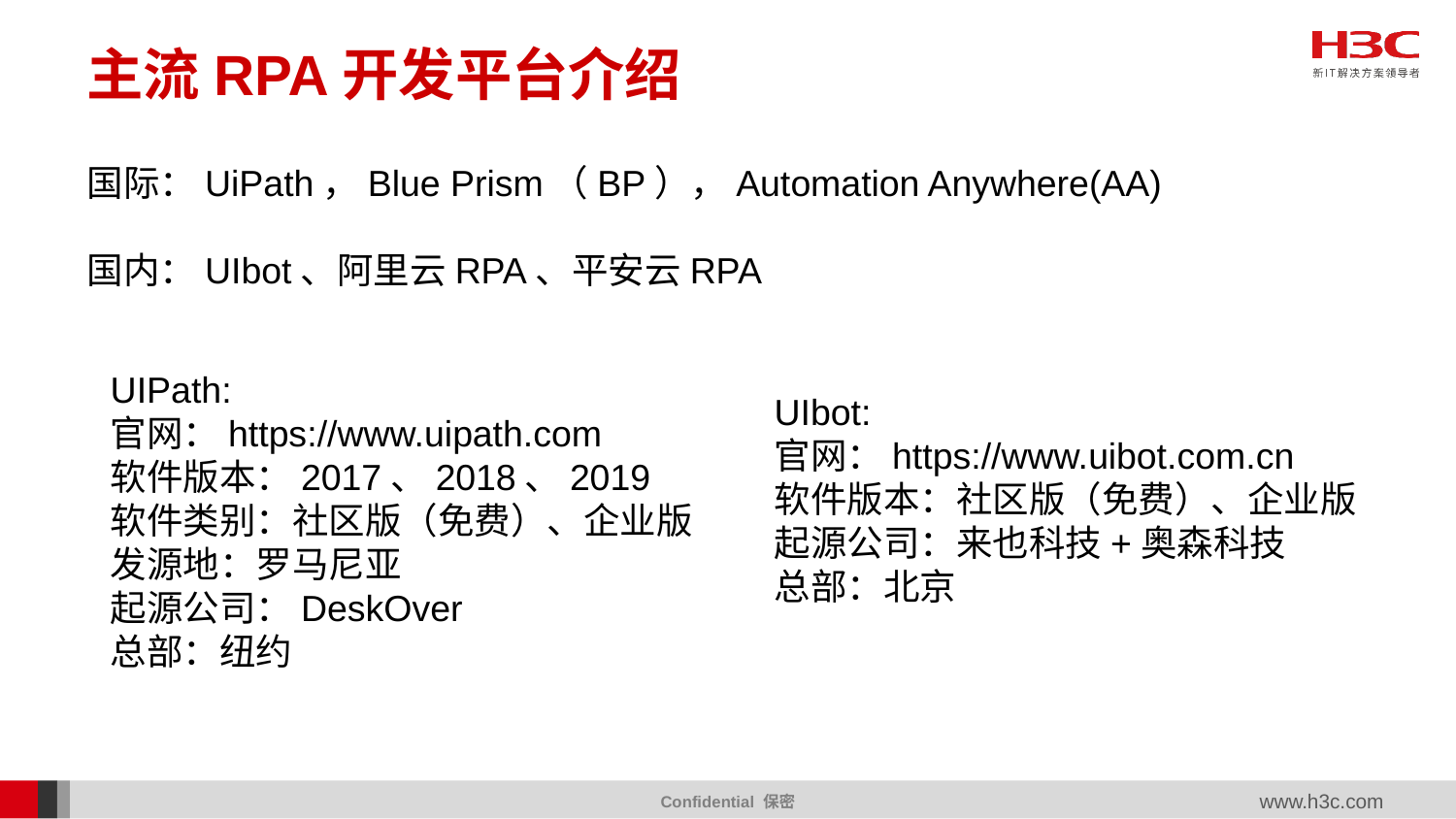

主流RPA开发平台介绍

国际：UiPath，Blue Prism（BP），Automation Anywhere(AA)

国内：UIbot、阿里云RPA、平安云RPA
UIPath:
官网：https://www.uipath.com
软件版本：2017、2018、2019
软件类别：社区版（免费）、企业版
发源地：罗马尼亚
起源公司：DeskOver
总部：纽约
UIbot:
官网：https://www.uibot.com.cn
软件版本：社区版（免费）、企业版
起源公司：来也科技+奥森科技
总部：北京